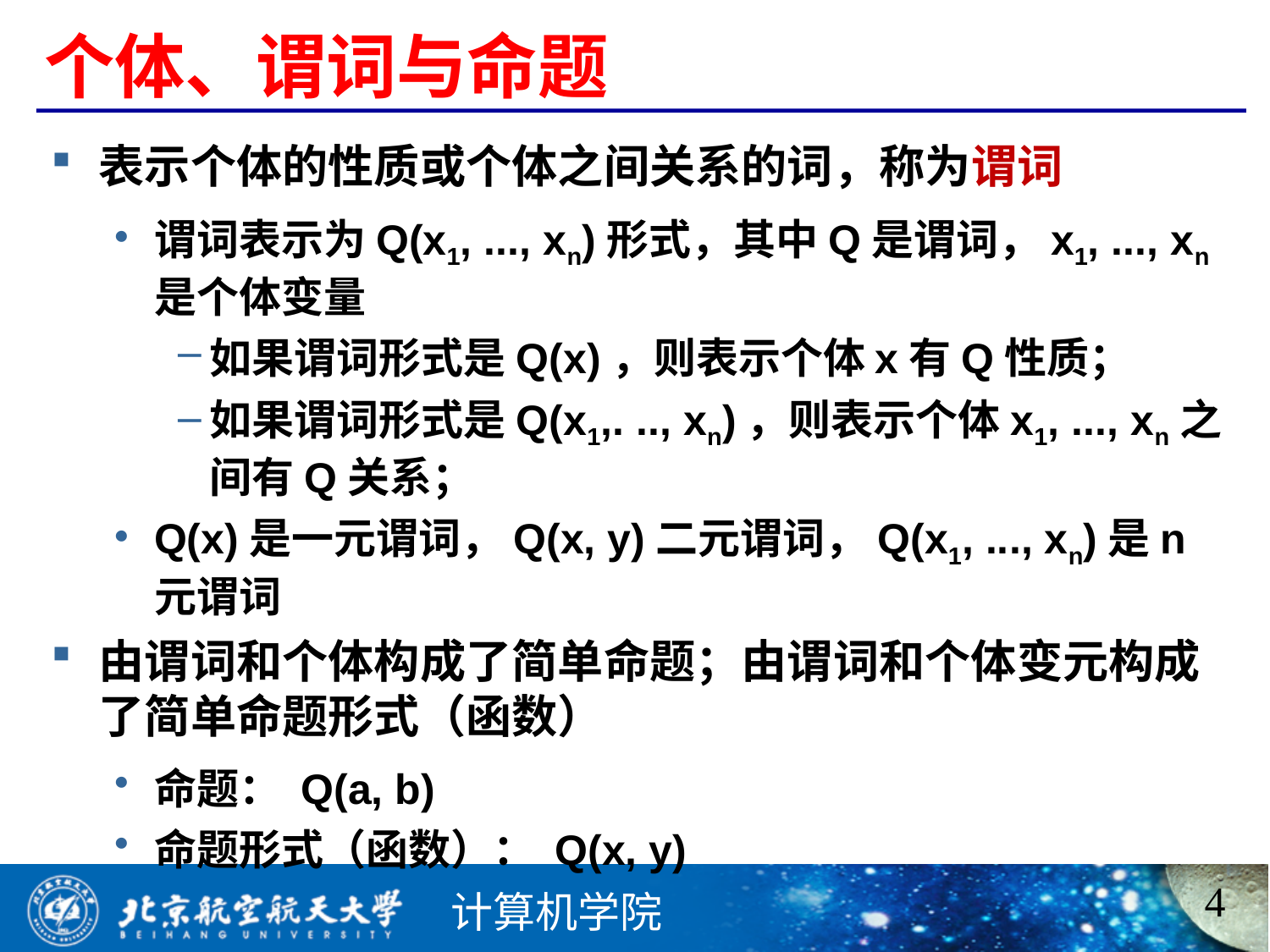

# 个体、谓词与命题
表示个体的性质或个体之间关系的词，称为谓词
谓词表示为Q(x1, ..., xn)形式，其中Q是谓词，x1, ..., xn是个体变量
如果谓词形式是Q(x)，则表示个体x有Q性质；
如果谓词形式是Q(x1,. .., xn)，则表示个体x1, ..., xn之间有Q关系；
Q(x)是一元谓词，Q(x, y)二元谓词，Q(x1, ..., xn)是n元谓词
由谓词和个体构成了简单命题；由谓词和个体变元构成了简单命题形式（函数）
命题： Q(a, b)
命题形式（函数）： Q(x, y)